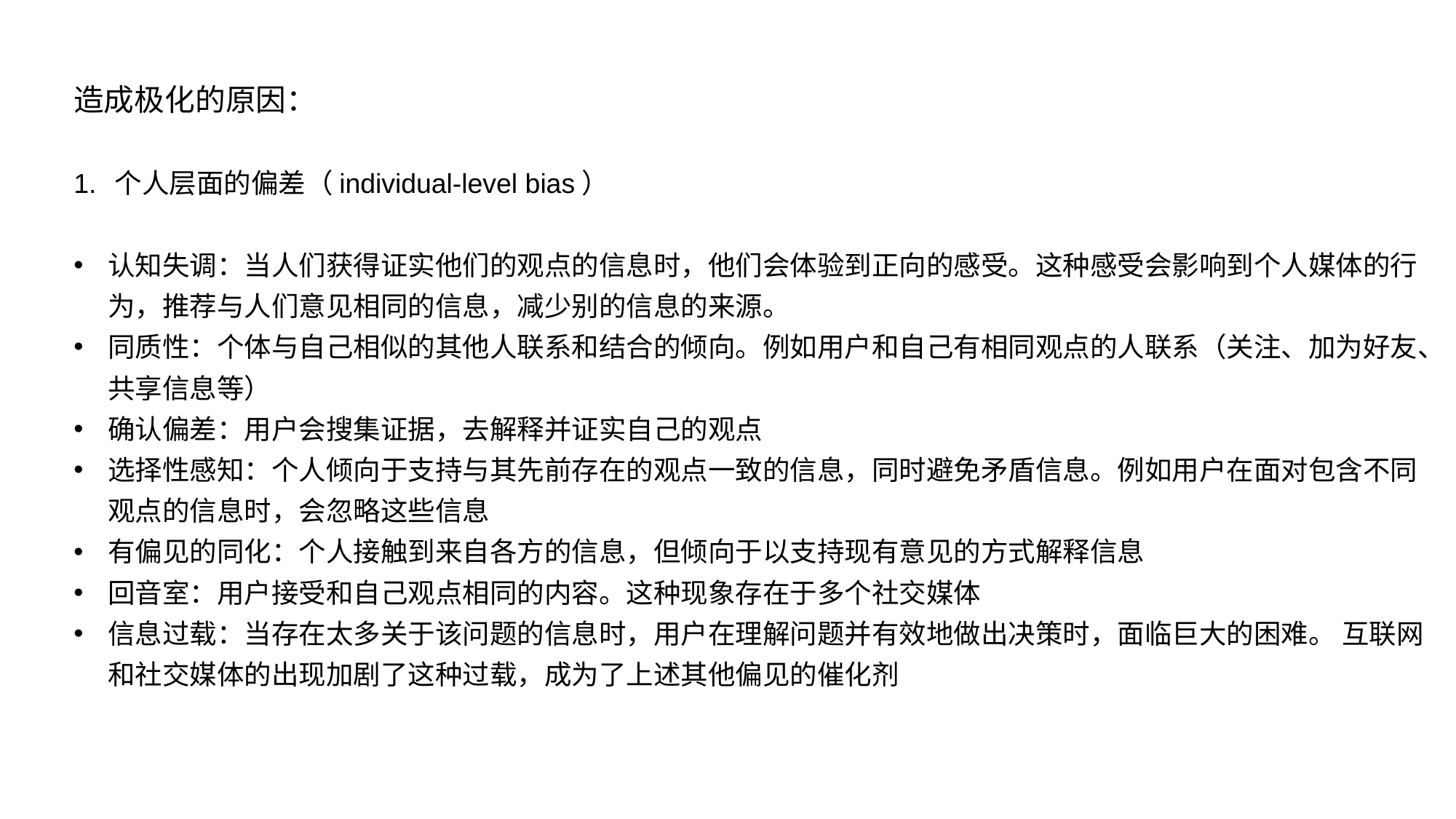

造成极化的原因：

个人层面的偏差（individual-level bias）

认知失调：当人们获得证实他们的观点的信息时，他们会体验到正向的感受。这种感受会影响到个人媒体的行为，推荐与人们意见相同的信息，减少别的信息的来源。
同质性：个体与自己相似的其他人联系和结合的倾向。例如用户和自己有相同观点的人联系（关注、加为好友、共享信息等）
确认偏差：用户会搜集证据，去解释并证实自己的观点
选择性感知：个人倾向于支持与其先前存在的观点一致的信息，同时避免矛盾信息。例如用户在面对包含不同观点的信息时，会忽略这些信息
有偏见的同化：个人接触到来自各方的信息，但倾向于以支持现有意见的方式解释信息
回音室：用户接受和自己观点相同的内容。这种现象存在于多个社交媒体
信息过载：当存在太多关于该问题的信息时，用户在理解问题并有效地做出决策时，面临巨大的困难。 互联网和社交媒体的出现加剧了这种过载，成为了上述其他偏见的催化剂